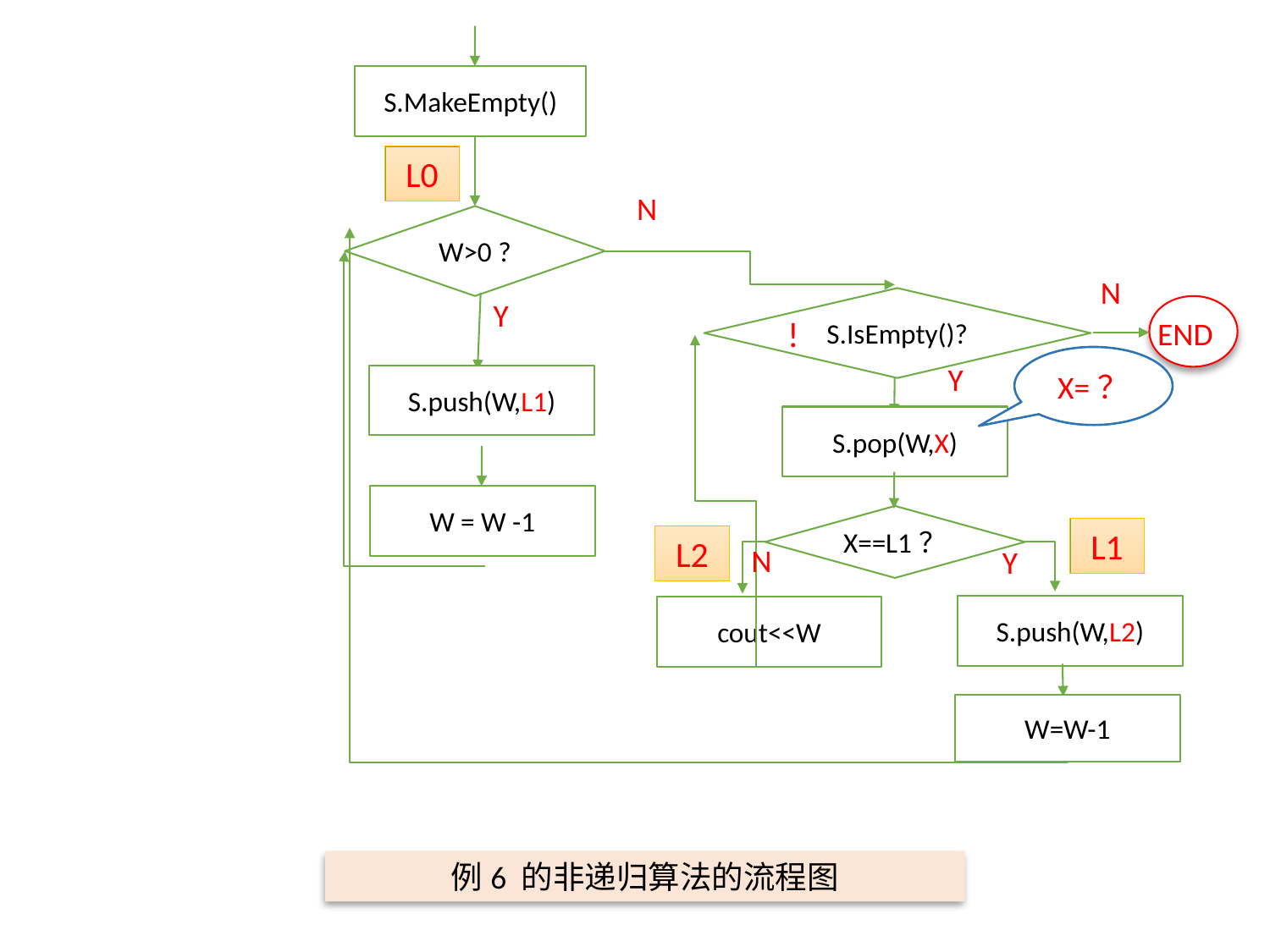

S.MakeEmpty()
L0
N
W>0 ?
N
S.IsEmpty()?
Y

!
END
X=？
Y
S.push(W,L1)
S.pop(W,X)
W = W -1
X==L1？
L1
L2
N
Y
S.push(W,L2)
cout<<W

W=W-1

例6 的非递归算法的流程图